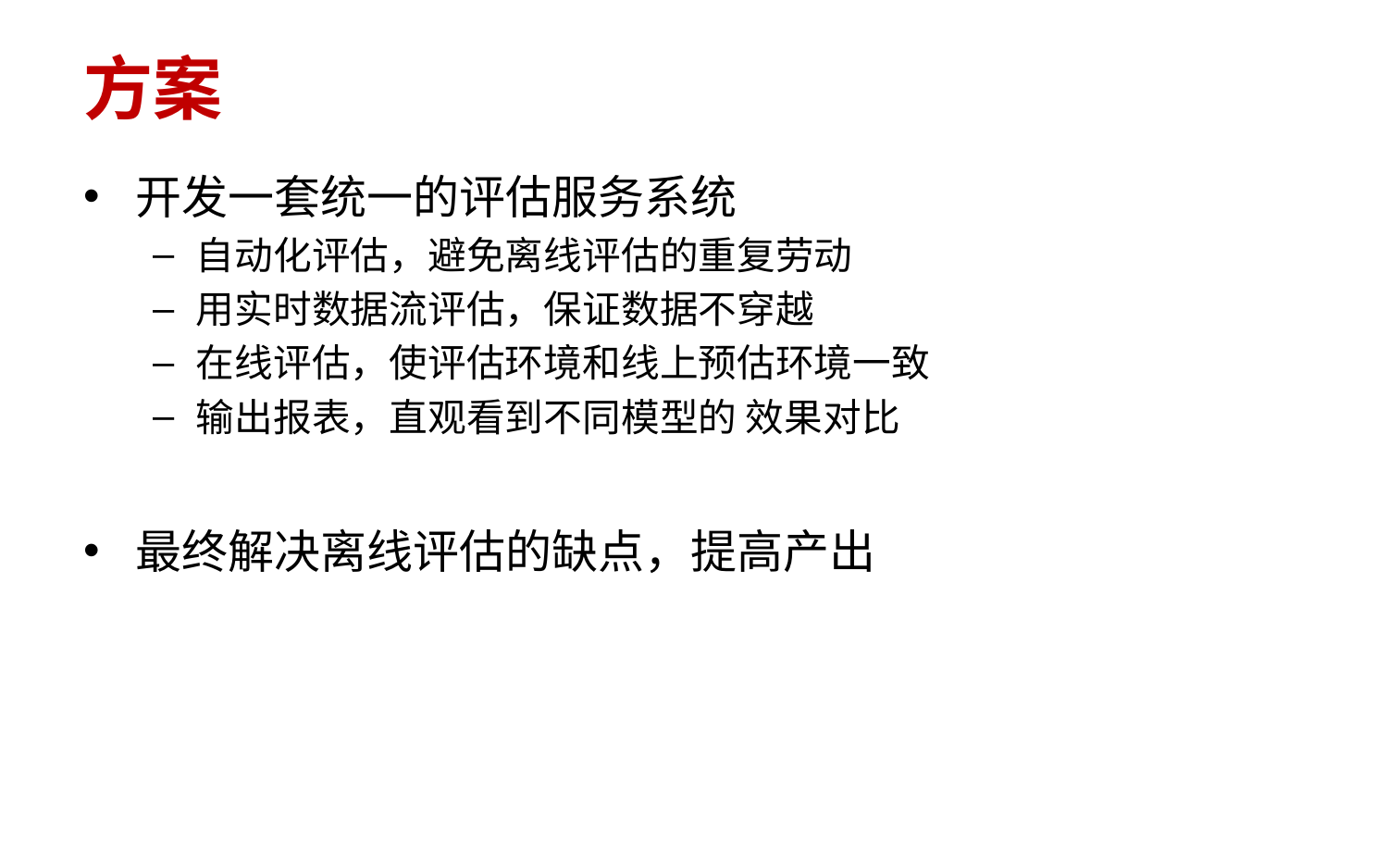

# 方案
开发一套统一的评估服务系统
自动化评估，避免离线评估的重复劳动
用实时数据流评估，保证数据不穿越
在线评估，使评估环境和线上预估环境一致
输出报表，直观看到不同模型的 效果对比

最终解决离线评估的缺点，提高产出